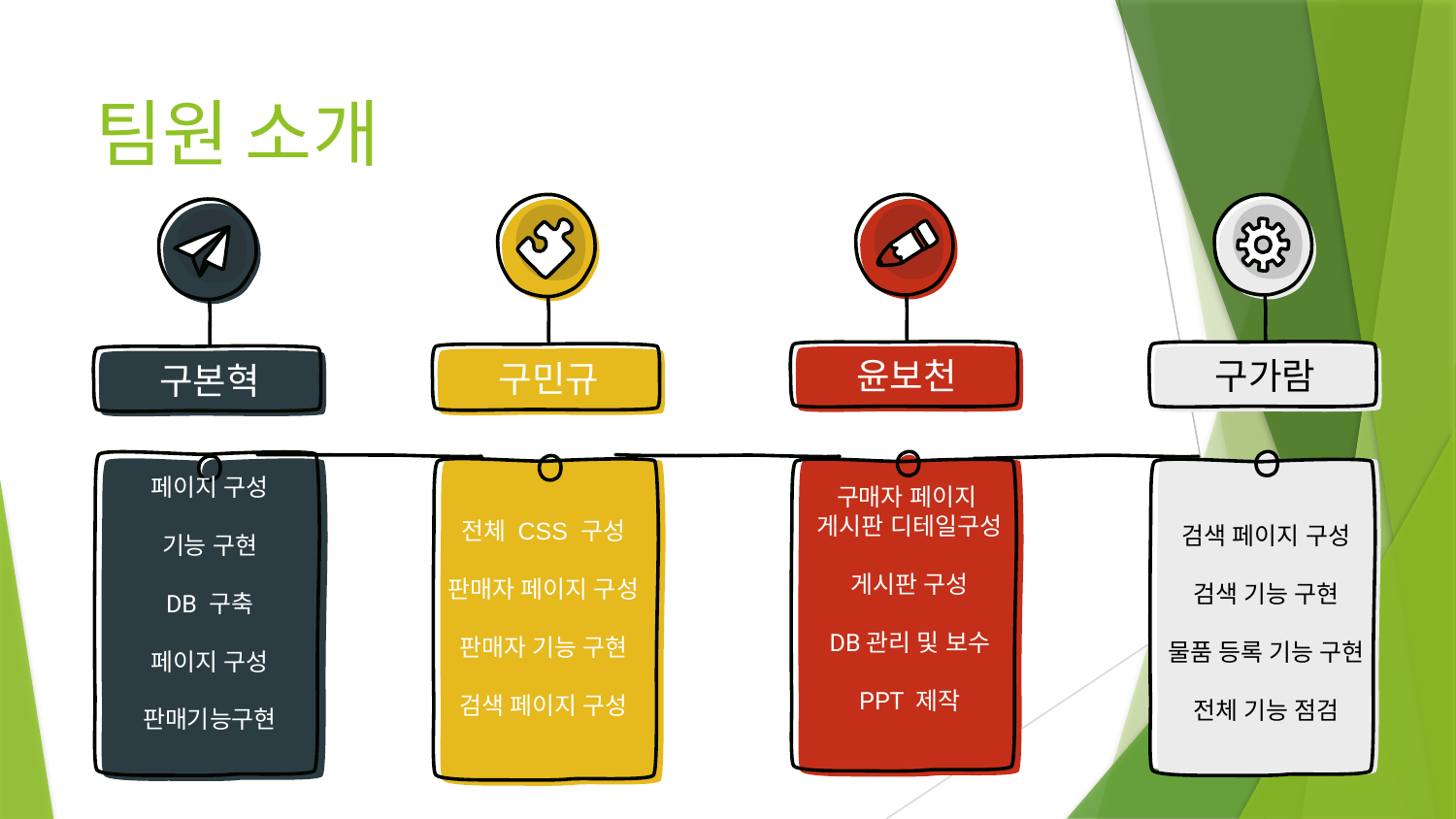

# 팀원 소개

구민규

전체 CSS 구성

판매자 페이지 구성

판매자 기능 구현

검색 페이지 구성

윤보천

구매자 페이지
게시판 디테일구성

게시판 구성

DB관리 및 보수

PPT 제작

구가람

검색 페이지 구성

검색 기능 구현

물품 등록 기능 구현

전체 기능 점검

구본혁

페이지 구성

기능 구현

DB 구축

페이지 구성

판매기능구현